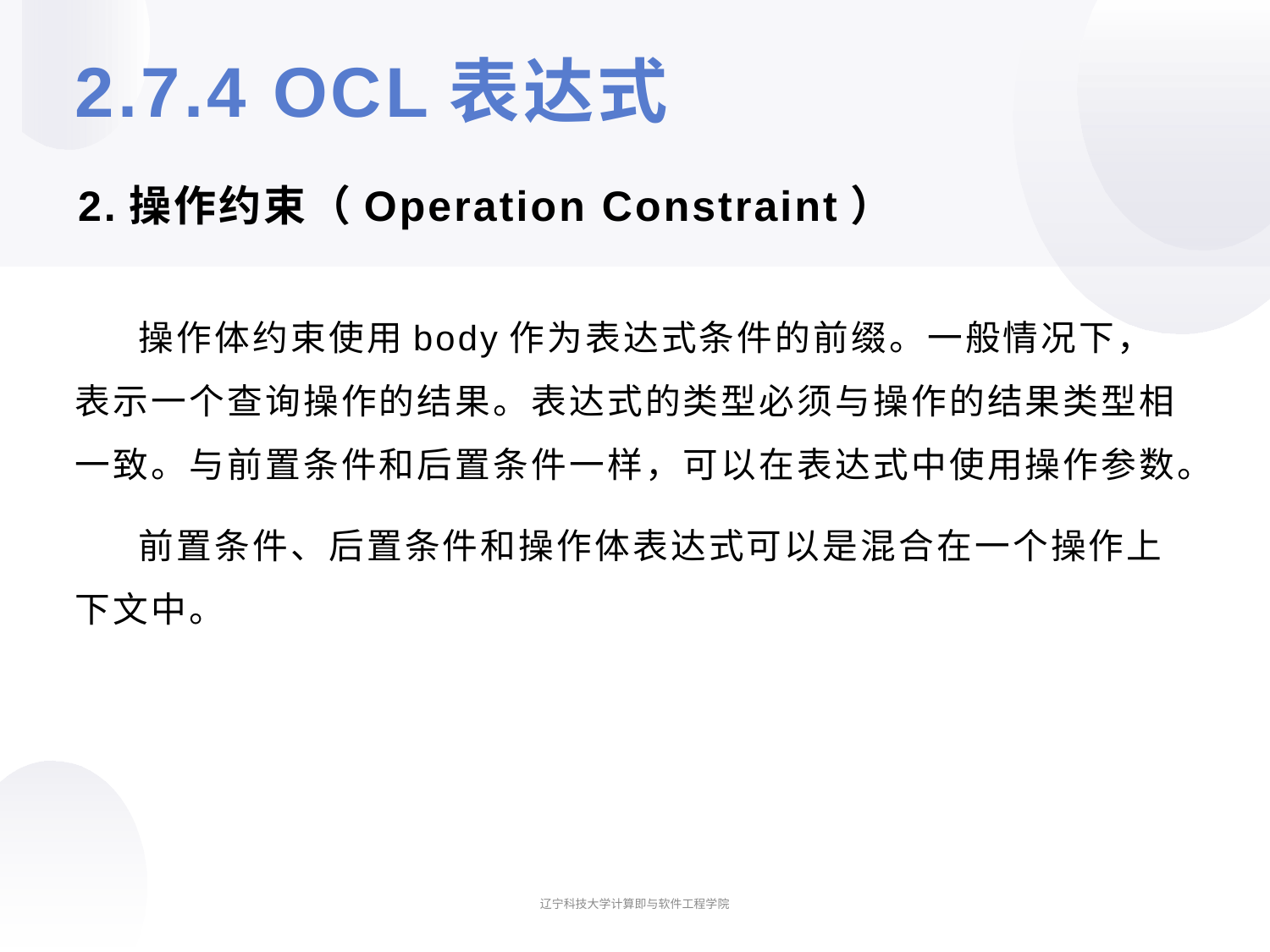

# 2.7.4 OCL表达式
2.操作约束（Operation Constraint）

操作体约束使用body作为表达式条件的前缀。一般情况下，表示一个查询操作的结果。表达式的类型必须与操作的结果类型相一致。与前置条件和后置条件一样，可以在表达式中使用操作参数。
前置条件、后置条件和操作体表达式可以是混合在一个操作上下文中。

辽宁科技大学计算即与软件工程学院
138